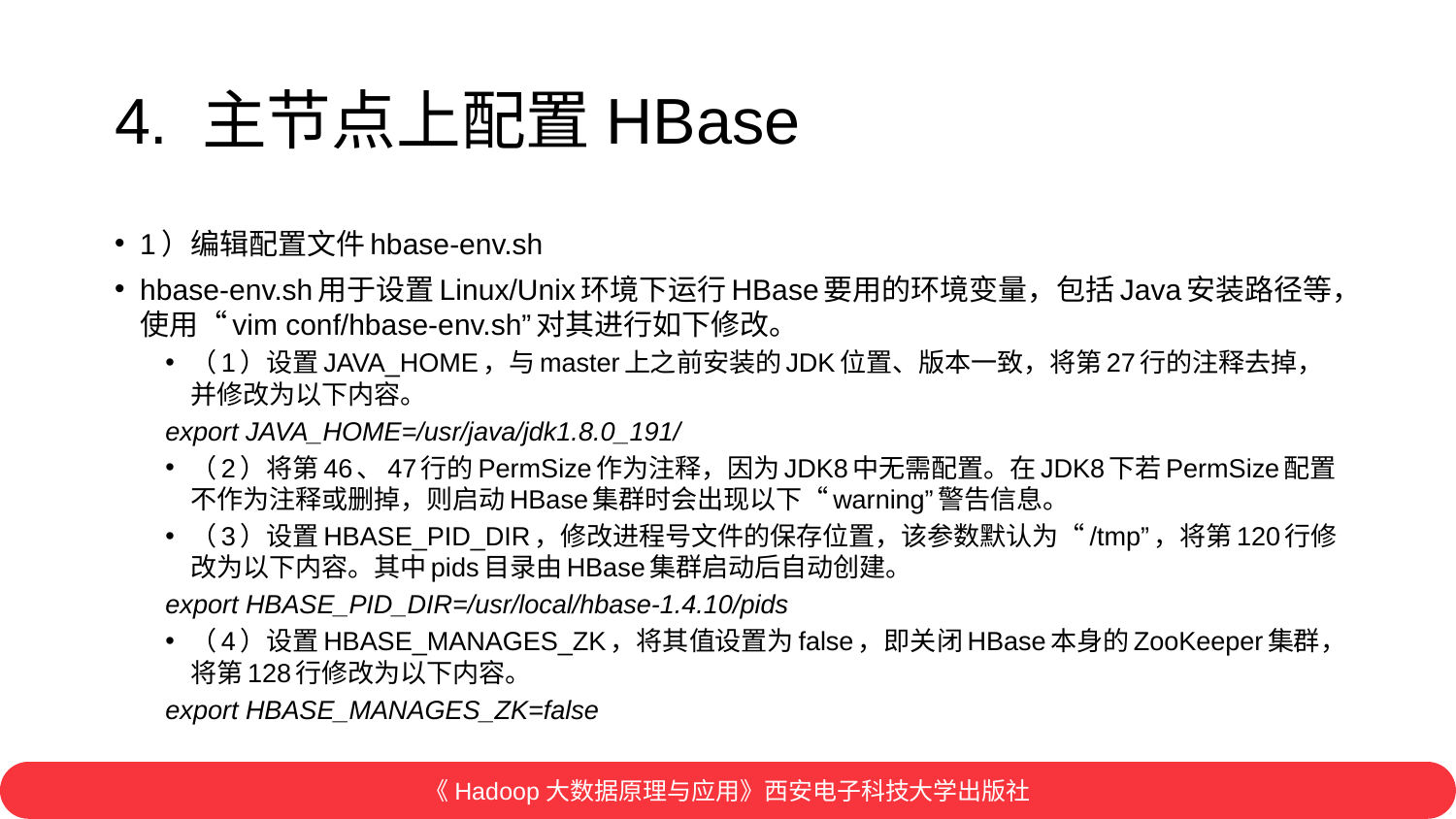

# 4. 主节点上配置HBase
1）编辑配置文件hbase-env.sh
hbase-env.sh用于设置Linux/Unix环境下运行HBase要用的环境变量，包括Java安装路径等，使用“vim conf/hbase-env.sh”对其进行如下修改。
（1）设置JAVA_HOME，与master上之前安装的JDK位置、版本一致，将第27行的注释去掉，并修改为以下内容。
export JAVA_HOME=/usr/java/jdk1.8.0_191/
（2）将第46、47行的PermSize作为注释，因为JDK8中无需配置。在JDK8下若PermSize配置不作为注释或删掉，则启动HBase集群时会出现以下“warning”警告信息。
（3）设置HBASE_PID_DIR，修改进程号文件的保存位置，该参数默认为“/tmp”，将第120行修改为以下内容。其中pids目录由HBase集群启动后自动创建。
export HBASE_PID_DIR=/usr/local/hbase-1.4.10/pids
（4）设置HBASE_MANAGES_ZK，将其值设置为false，即关闭HBase本身的ZooKeeper集群，将第128行修改为以下内容。
export HBASE_MANAGES_ZK=false